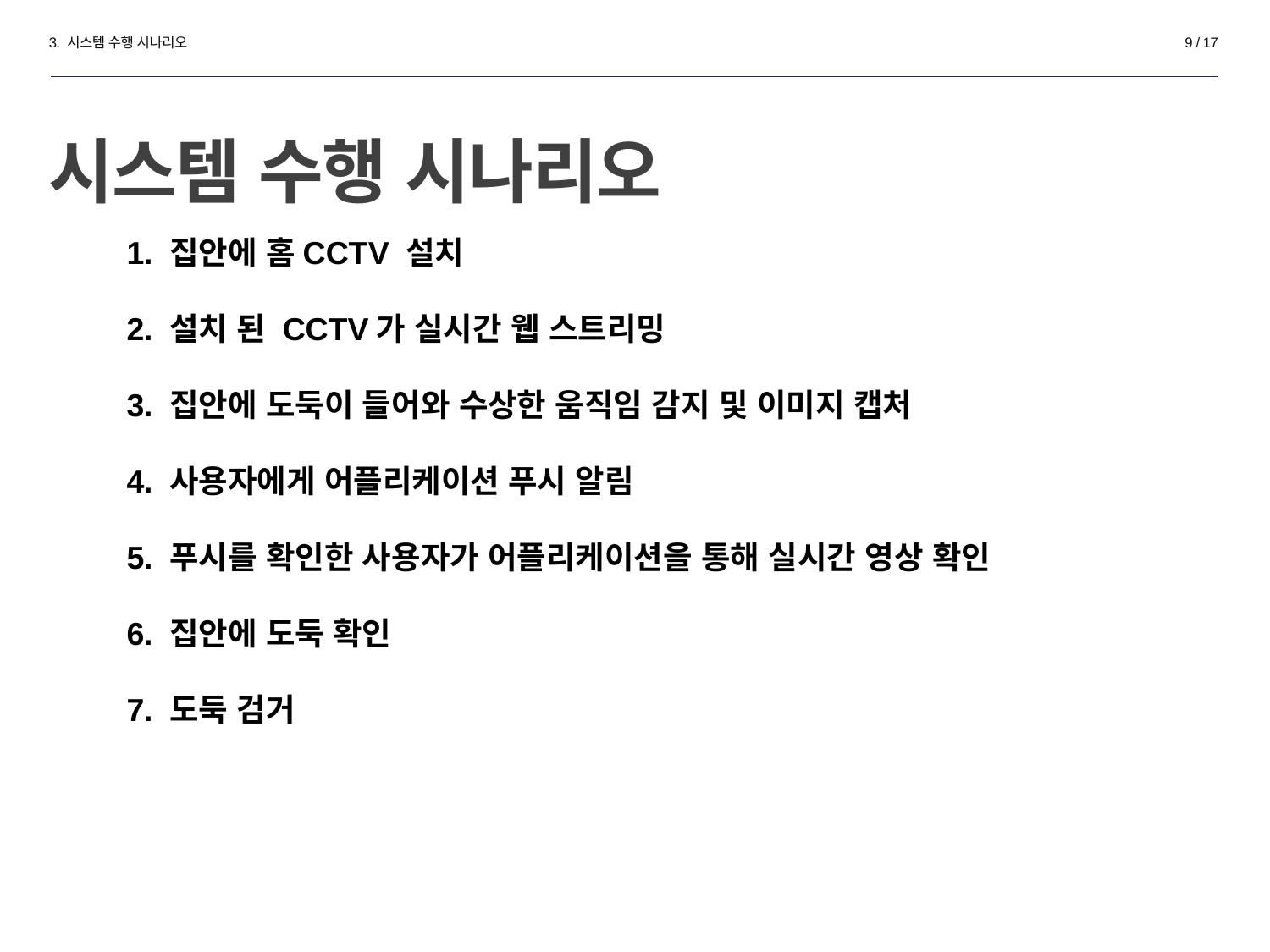

3. 시스템 수행 시나리오
9 / 17
# 시스템 수행 시나리오

1. 집안에 홈CCTV 설치

2. 설치 된 CCTV가 실시간 웹 스트리밍

3. 집안에 도둑이 들어와 수상한 움직임 감지 및 이미지 캡처

4. 사용자에게 어플리케이션 푸시 알림

5. 푸시를 확인한 사용자가 어플리케이션을 통해 실시간 영상 확인

6. 집안에 도둑 확인

7. 도둑 검거